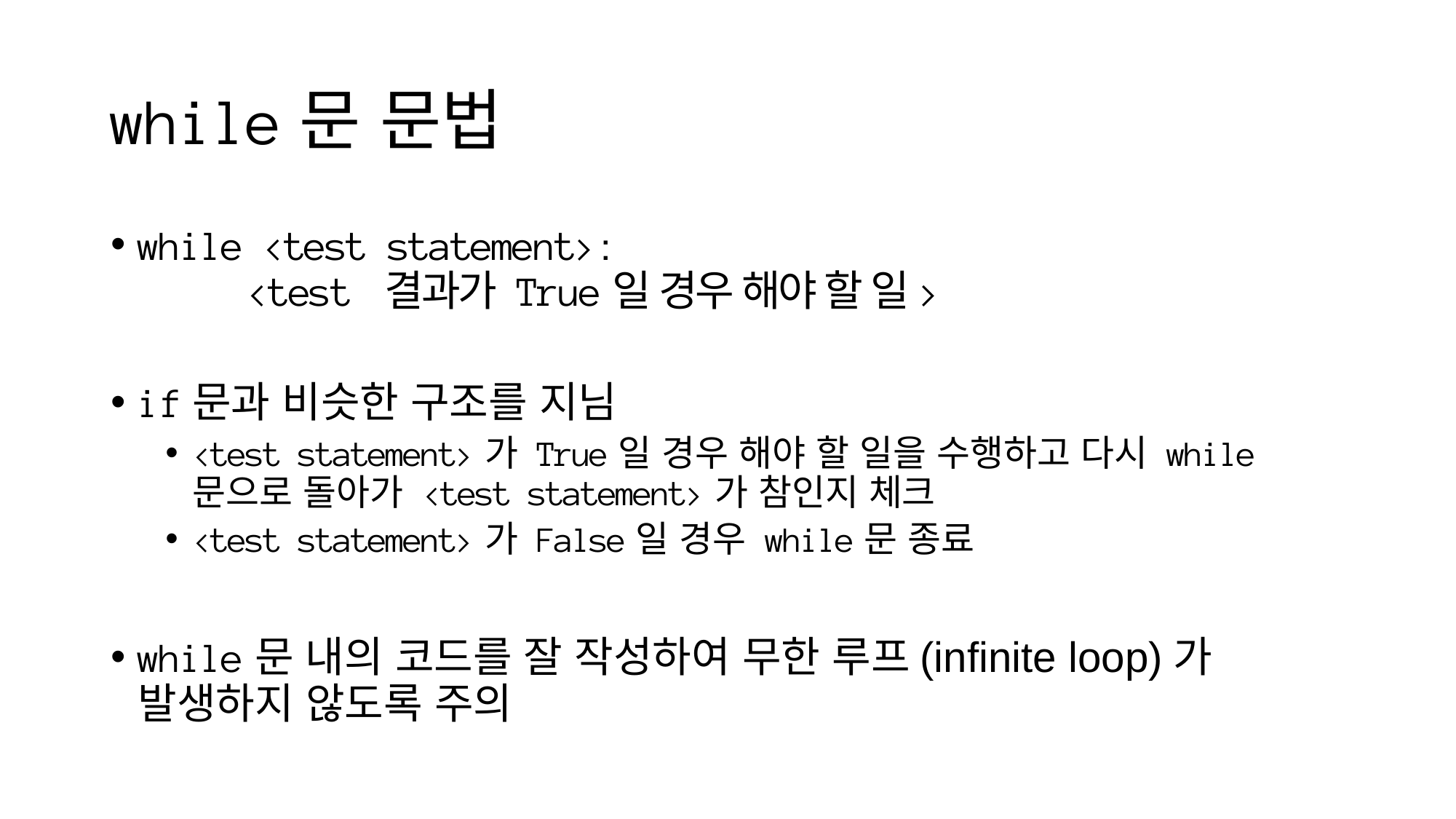

# while문 문법
while <test statement>:
	<test 결과가 True일 경우 해야 할 일>
if문과 비슷한 구조를 지님
<test statement>가 True일 경우 해야 할 일을 수행하고 다시 while문으로 돌아가 <test statement>가 참인지 체크
<test statement>가 False일 경우 while문 종료

while문 내의 코드를 잘 작성하여 무한 루프(infinite loop)가 발생하지 않도록 주의